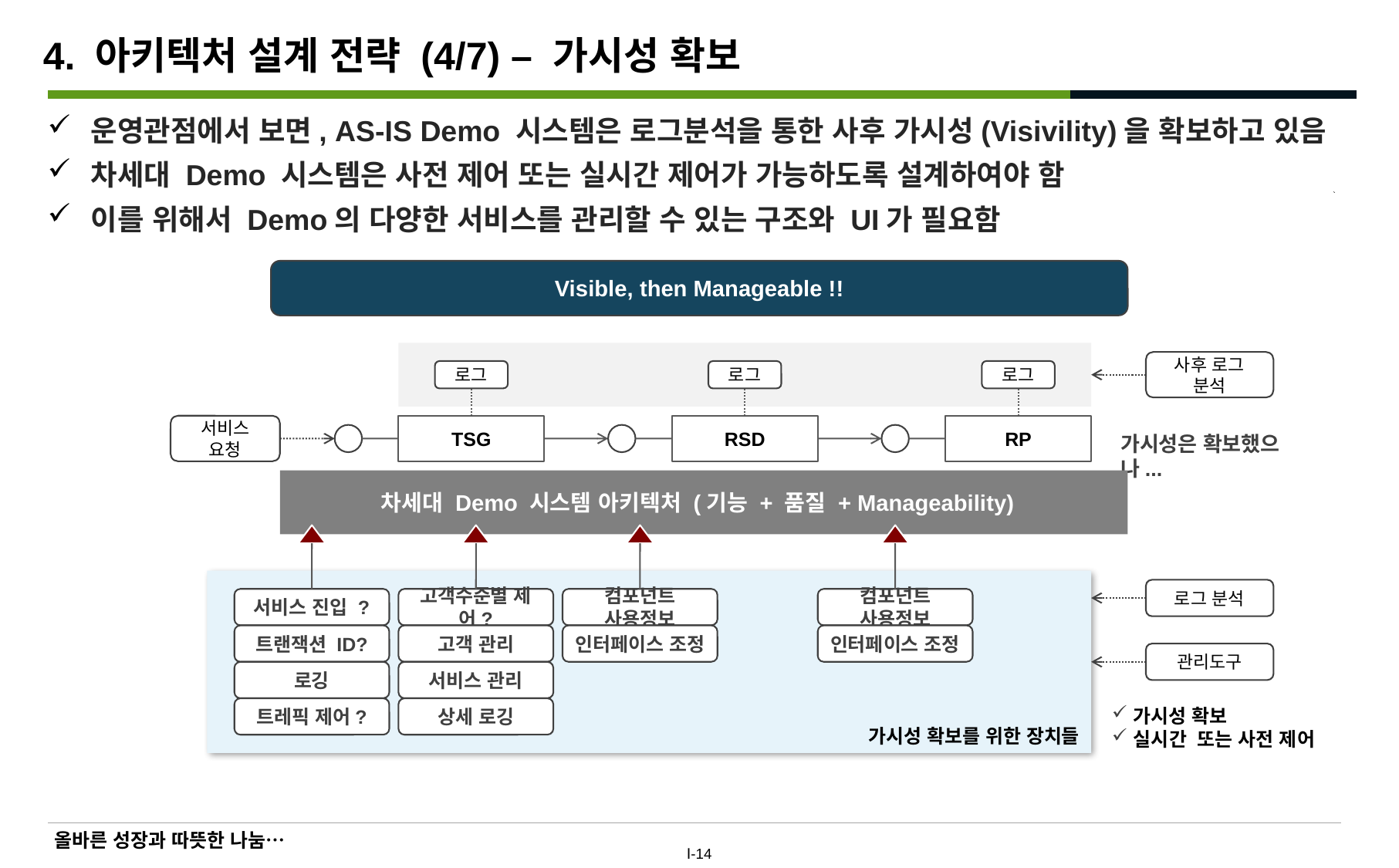

# 4. 아키텍처 설계 전략 (4/7) – 가시성 확보
운영관점에서 보면, AS-IS Demo 시스템은 로그분석을 통한 사후 가시성(Visivility)을 확보하고 있음
차세대 Demo 시스템은 사전 제어 또는 실시간 제어가 가능하도록 설계하여야 함
이를 위해서 Demo의 다양한 서비스를 관리할 수 있는 구조와 UI가 필요함
Visible, then Manageable !!

사후 로그 분석
로그
로그
로그
서비스 요청
TSG
RSD
RP

가시성은 확보했으나...
차세대 Demo 시스템 아키텍처 (기능 + 품질 + Manageability)

가시성 확보를 위한 장치들

로그 분석
서비스 진입 ?
고객수준별 제어?
컴포넌트 사용정보
컴포넌트 사용정보
트랜잭션 ID?
고객 관리
인터페이스 조정
인터페이스 조정
관리도구
로깅
서비스 관리
트레픽 제어?
상세 로깅
가시성 확보
실시간  또는 사전 제어